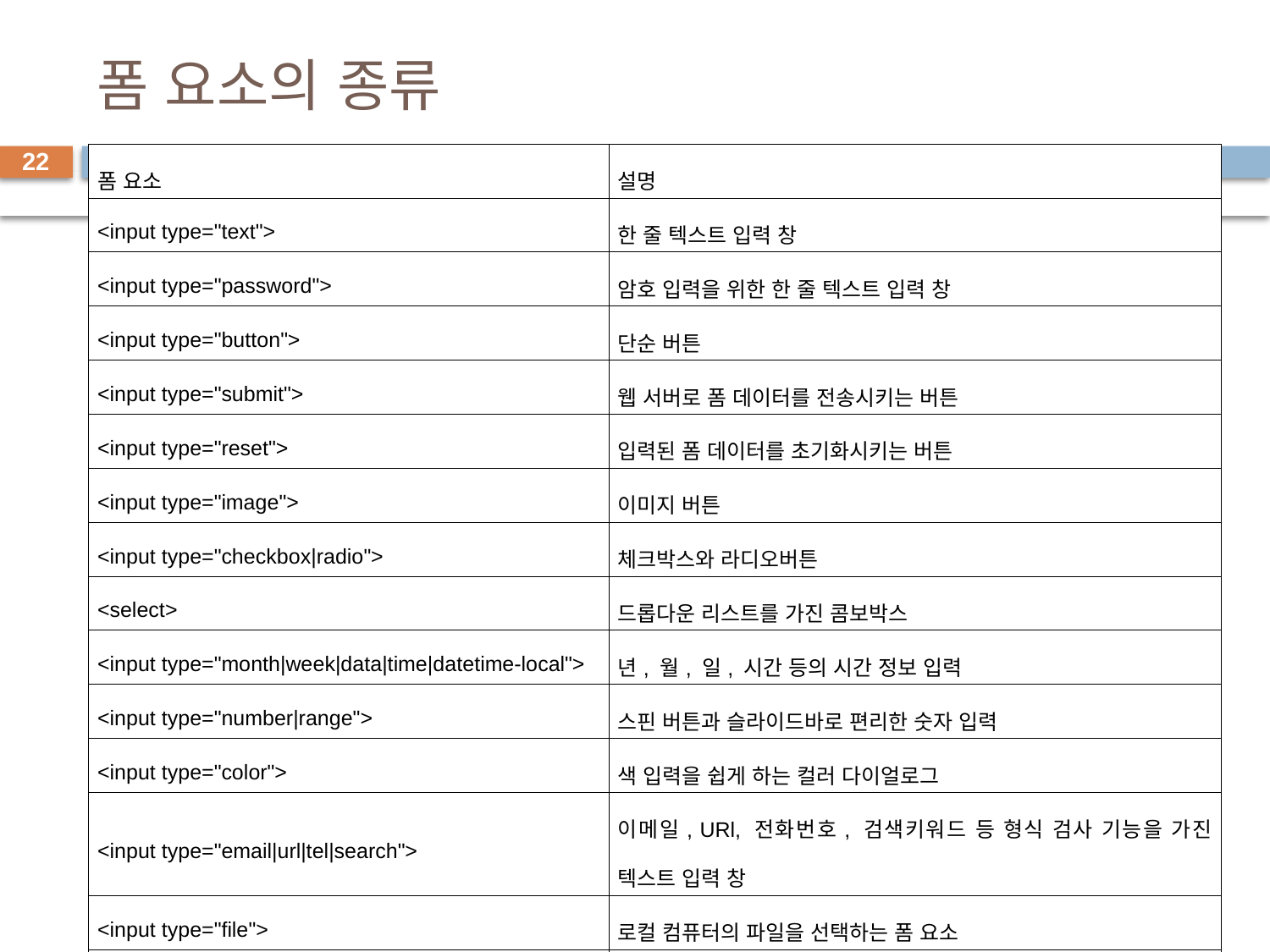

# 폼 요소의 종류
22
| 폼 요소 | 설명 |
| --- | --- |
| <input type="text"> | 한 줄 텍스트 입력 창 |
| <input type="password"> | 암호 입력을 위한 한 줄 텍스트 입력 창 |
| <input type="button"> | 단순 버튼 |
| <input type="submit"> | 웹 서버로 폼 데이터를 전송시키는 버튼 |
| <input type="reset"> | 입력된 폼 데이터를 초기화시키는 버튼 |
| <input type="image"> | 이미지 버튼 |
| <input type="checkbox|radio"> | 체크박스와 라디오버튼 |
| <select> | 드롭다운 리스트를 가진 콤보박스 |
| <input type="month|week|data|time|datetime-local"> | 년, 월, 일, 시간 등의 시간 정보 입력 |
| <input type="number|range"> | 스핀 버튼과 슬라이드바로 편리한 숫자 입력 |
| <input type="color"> | 색 입력을 쉽게 하는 컬러 다이얼로그 |
| <input type="email|url|tel|search"> | 이메일, URl, 전화번호, 검색키워드 등 형식 검사 기능을 가진 텍스트 입력 창 |
| <input type="file"> | 로컬 컴퓨터의 파일을 선택하는 폼 요소 |
| <button type=“button|reset|submit”> | 단순 버튼, reset, submit 버튼 |
| <textarea> | 여러 줄의 텍스트 입력 창 |